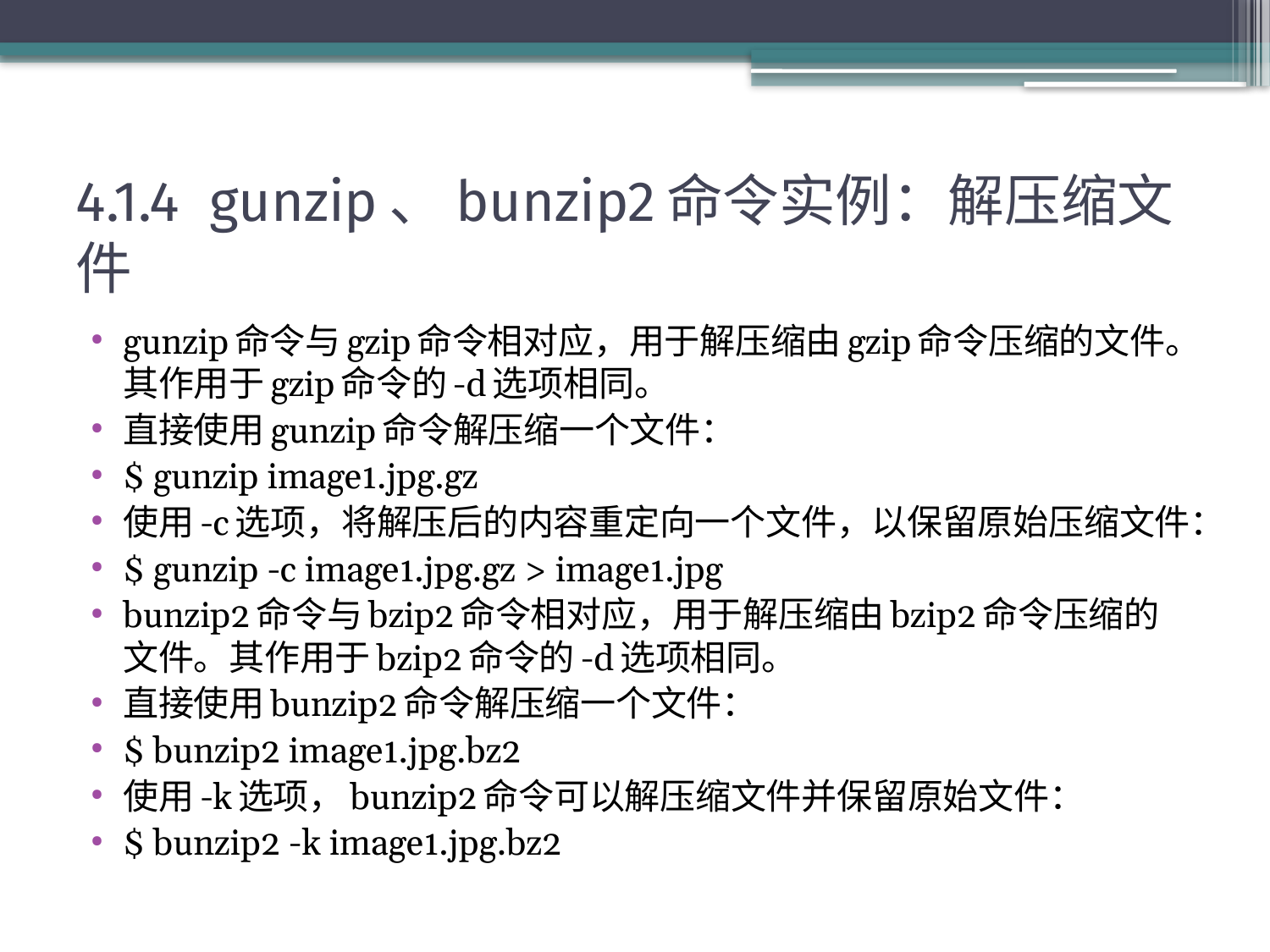

# 4.1.4  gunzip、bunzip2命令实例：解压缩文件
gunzip命令与gzip命令相对应，用于解压缩由gzip命令压缩的文件。其作用于gzip命令的-d选项相同。
直接使用gunzip命令解压缩一个文件：
$ gunzip image1.jpg.gz
使用-c选项，将解压后的内容重定向一个文件，以保留原始压缩文件：
$ gunzip -c image1.jpg.gz > image1.jpg
bunzip2命令与bzip2命令相对应，用于解压缩由bzip2命令压缩的文件。其作用于bzip2命令的-d选项相同。
直接使用bunzip2命令解压缩一个文件：
$ bunzip2 image1.jpg.bz2
使用-k选项，bunzip2命令可以解压缩文件并保留原始文件：
$ bunzip2 -k image1.jpg.bz2